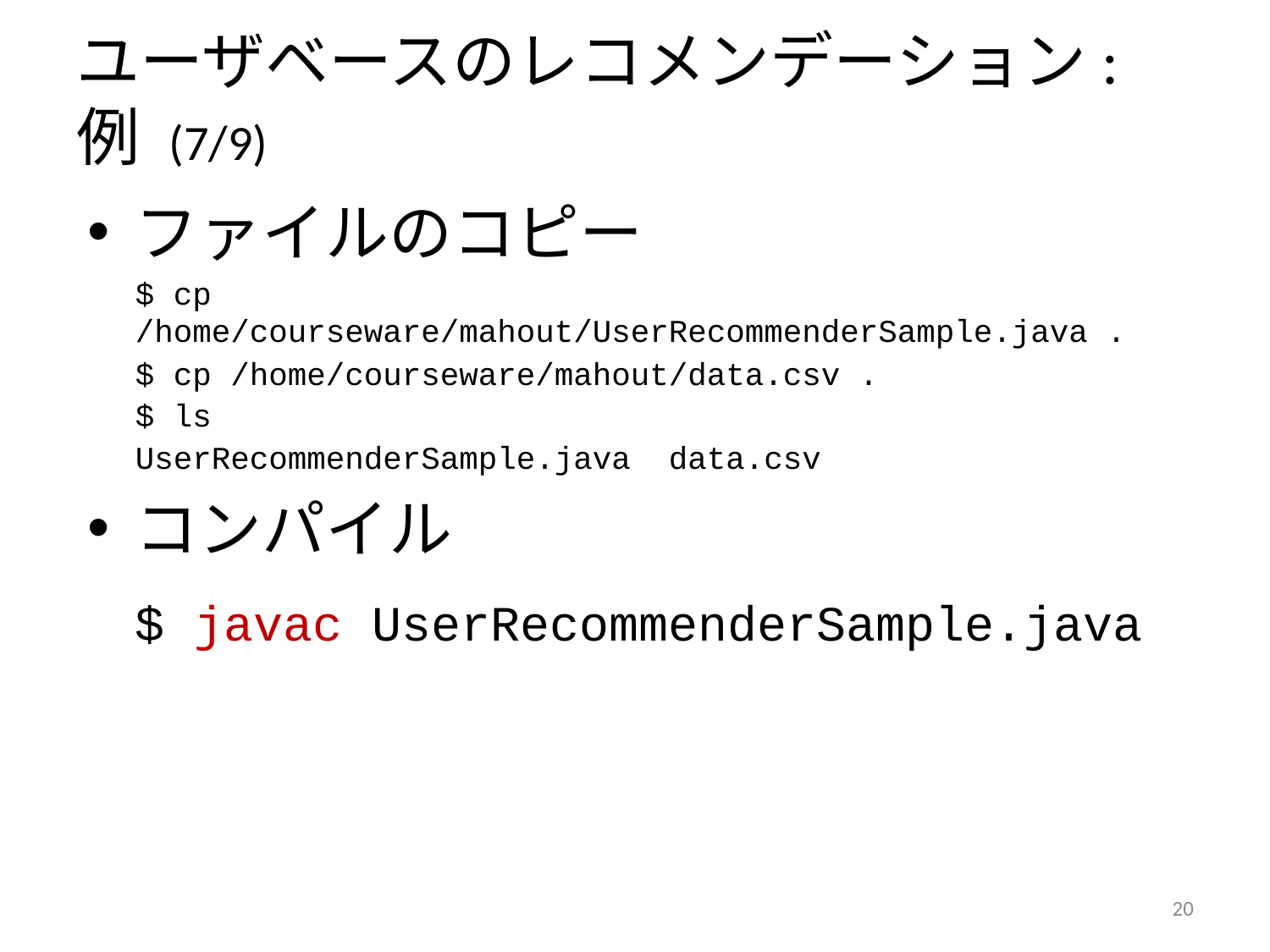

# ユーザベースのレコメンデーション:例 (7/9)
ファイルのコピー
	$ cp /home/courseware/mahout/UserRecommenderSample.java .
	$ cp /home/courseware/mahout/data.csv .
	$ ls
	UserRecommenderSample.java  data.csv
コンパイル
	$ javac UserRecommenderSample.java
20